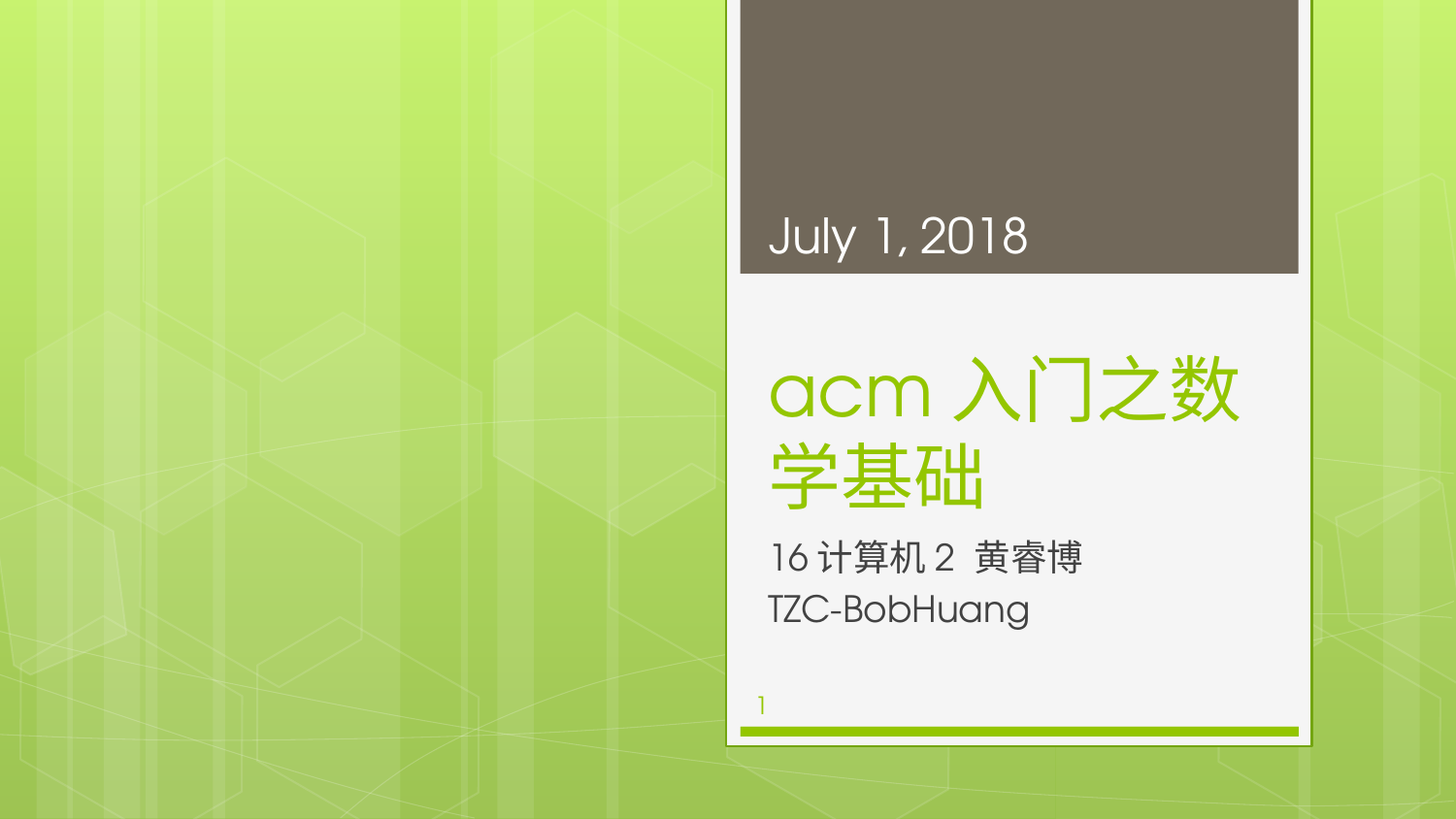

July 1, 2018
# acm入门之数学基础
16计算机2 黄睿博
TZC-BobHuang

1